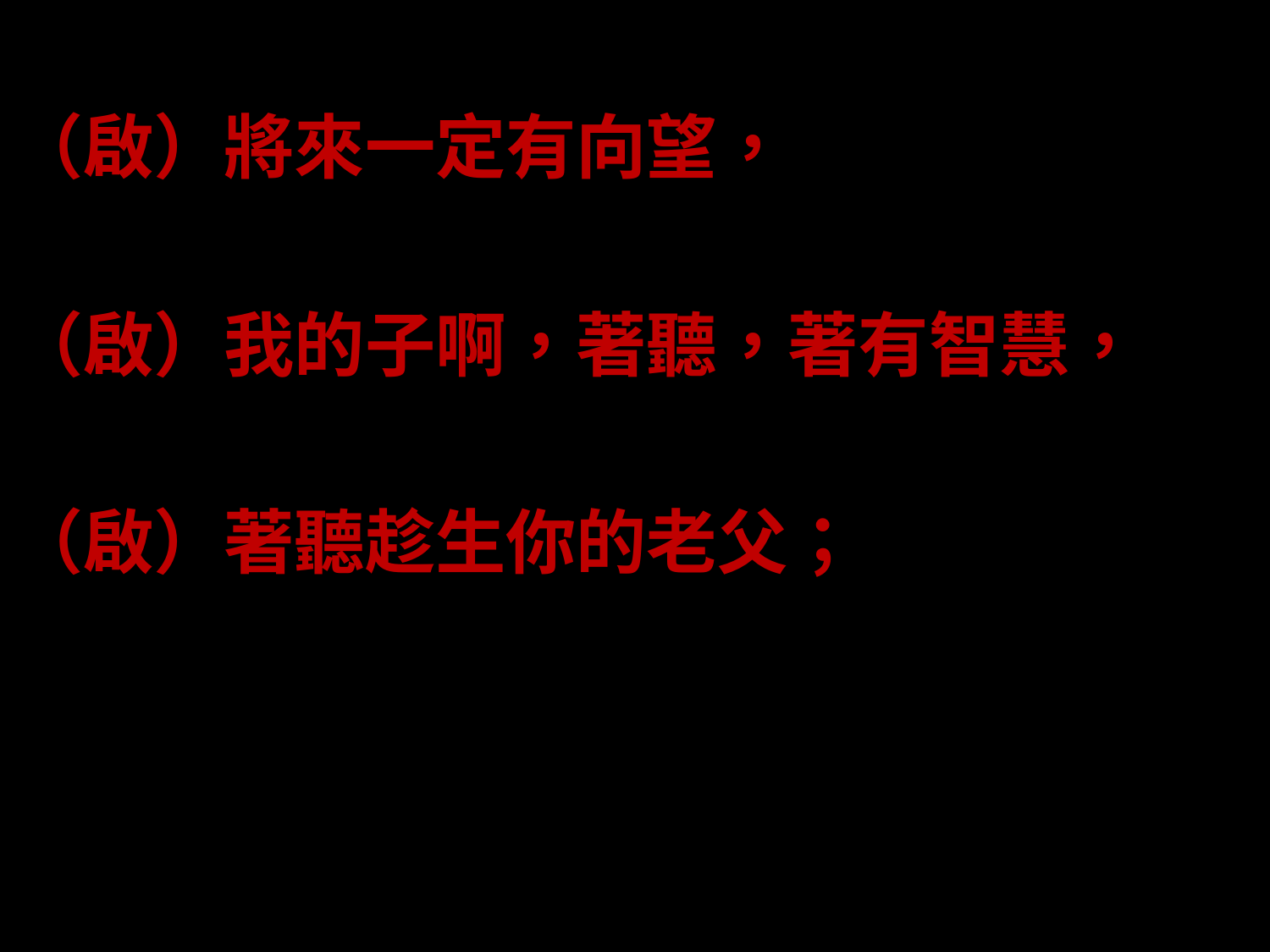

（啟）將來一定有向望，
（應）你的向望𣍐無去。
（啟）我的子啊，著聽，著有智慧，
（應）互你的心行正直的路。
（啟）著聽趁生你的老父；
（應）你的老母老的時嘛呣通看輕伊。